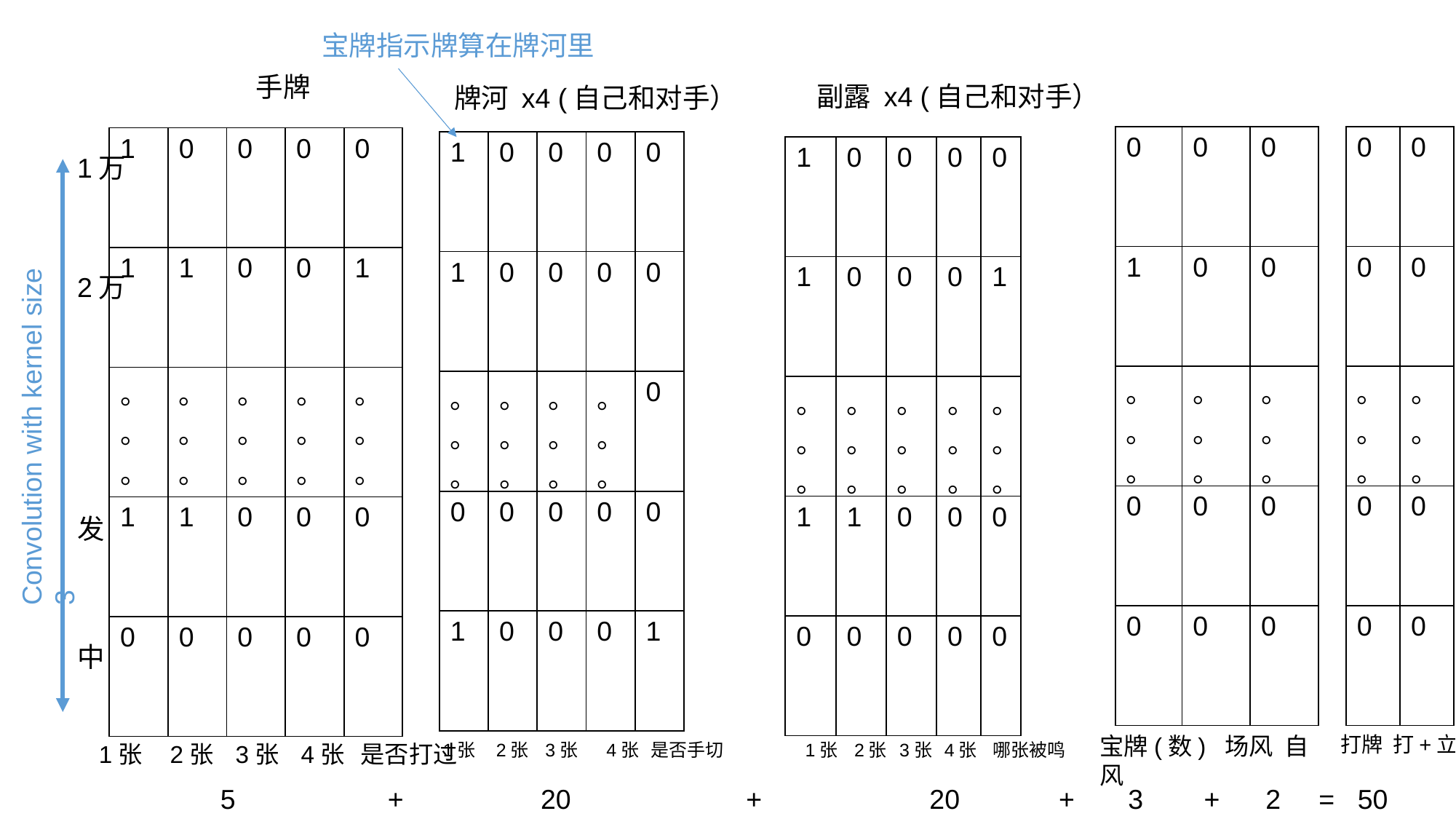

宝牌指示牌算在牌河里
手牌
副露 x4 (自己和对手）
牌河 x4 (自己和对手）
| 0 | 0 |
| --- | --- |
| 0 | 0 |
| 。 。 。 | 。 。 。 |
| 0 | 0 |
| 0 | 0 |
| 0 | 0 | 0 |
| --- | --- | --- |
| 1 | 0 | 0 |
| 。 。 。 | 。 。 。 | 。 。 。 |
| 0 | 0 | 0 |
| 0 | 0 | 0 |
| 1 | 0 | 0 | 0 | 0 |
| --- | --- | --- | --- | --- |
| 1 | 1 | 0 | 0 | 1 |
| 。 。 。 | 。 。 。 | 。 。 。 | 。 。 。 | 。 。 。 |
| 1 | 1 | 0 | 0 | 0 |
| 0 | 0 | 0 | 0 | 0 |
| 1 | 0 | 0 | 0 | 0 |
| --- | --- | --- | --- | --- |
| 1 | 0 | 0 | 0 | 0 |
| 。 。 。 | 。 。 。 | 。 。 。 | 。 。 。 | 0 |
| 0 | 0 | 0 | 0 | 0 |
| 1 | 0 | 0 | 0 | 1 |
| 1 | 0 | 0 | 0 | 0 |
| --- | --- | --- | --- | --- |
| 1 | 0 | 0 | 0 | 1 |
| 。 。 。 | 。 。 。 | 。 。 。 | 。 。 。 | 。 。 。 |
| 1 | 1 | 0 | 0 | 0 |
| 0 | 0 | 0 | 0 | 0 |
1万
Convolution with kernel size 3
2万
发
中
宝牌(数)  场风  自风
打牌  打+立
1张   2张  3张  4张    哪张被鸣
1张    2张   3张   4张   是否打过
1张    2张   3张      4张   是否手切
5                    +                  20                       +                      20             +       3        +      2     =   50